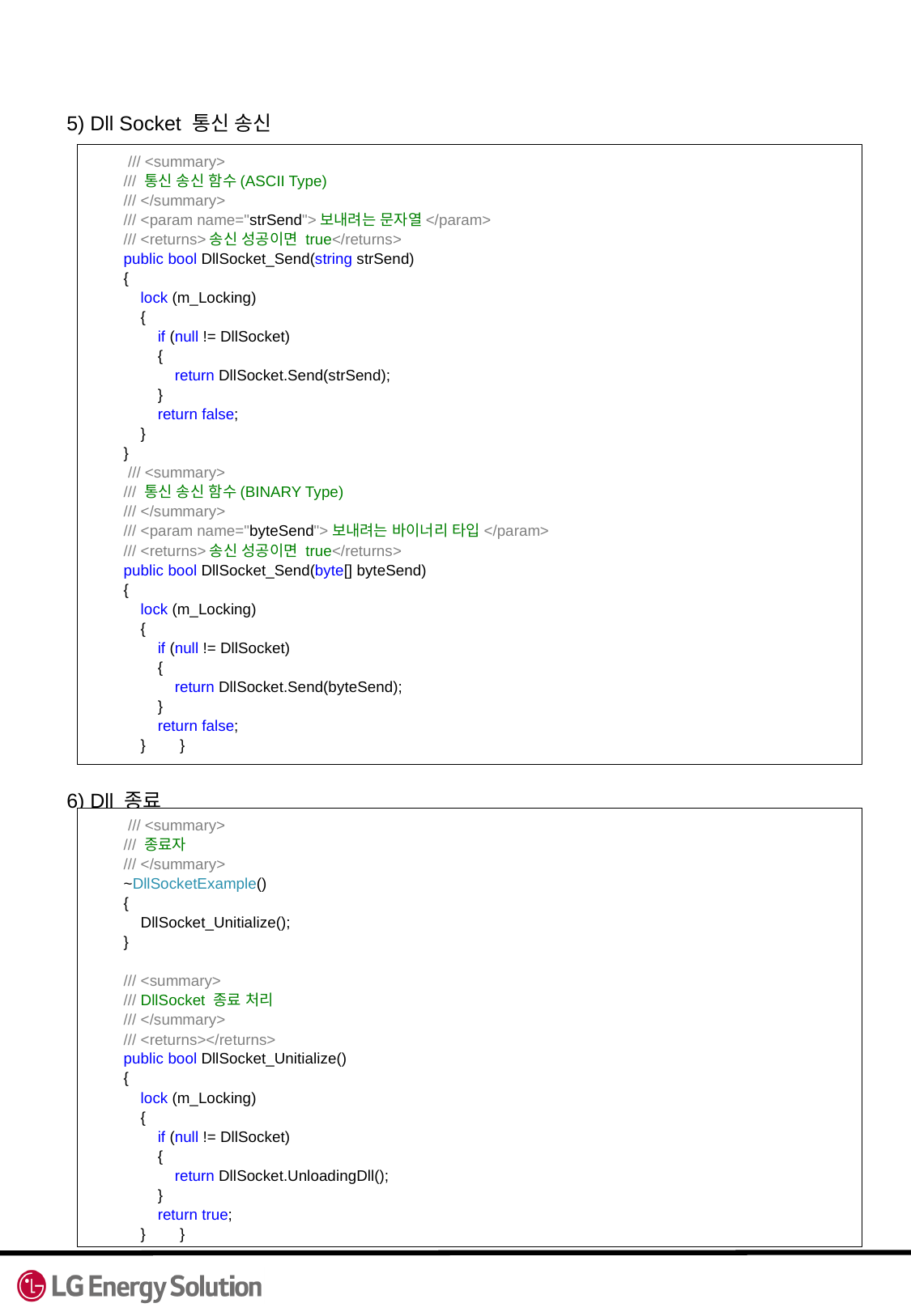

5) Dll Socket 통신 송신

   6) Dll 종료

         /// <summary>
        /// 통신 송신 함수(ASCII Type)
        /// </summary>
        /// <param name="strSend">보내려는 문자열</param>
        /// <returns>송신 성공이면 true</returns>
        public bool DllSocket_Send(string strSend)
        {
            lock (m_Locking)
            {
                if (null != DllSocket)
                {
                    return DllSocket.Send(strSend);
                }
                return false;
            }
        }
         /// <summary>
        /// 통신 송신 함수(BINARY Type)
        /// </summary>
        /// <param name="byteSend">보내려는 바이너리 타입</param>
        /// <returns>송신 성공이면 true</returns>
        public bool DllSocket_Send(byte[] byteSend)
        {
            lock (m_Locking)
            {
                if (null != DllSocket)
                {
                    return DllSocket.Send(byteSend);
                }
                return false;
            }        }
         /// <summary>
        /// 종료자
        /// </summary>
        ~DllSocketExample()
        {
            DllSocket_Unitialize();
        }

        /// <summary>
        /// DllSocket 종료 처리
        /// </summary>
        /// <returns></returns>
        public bool DllSocket_Unitialize()
        {
            lock (m_Locking)
            {
                if (null != DllSocket)
                {
                    return DllSocket.UnloadingDll();
                }
                return true;
            }        }